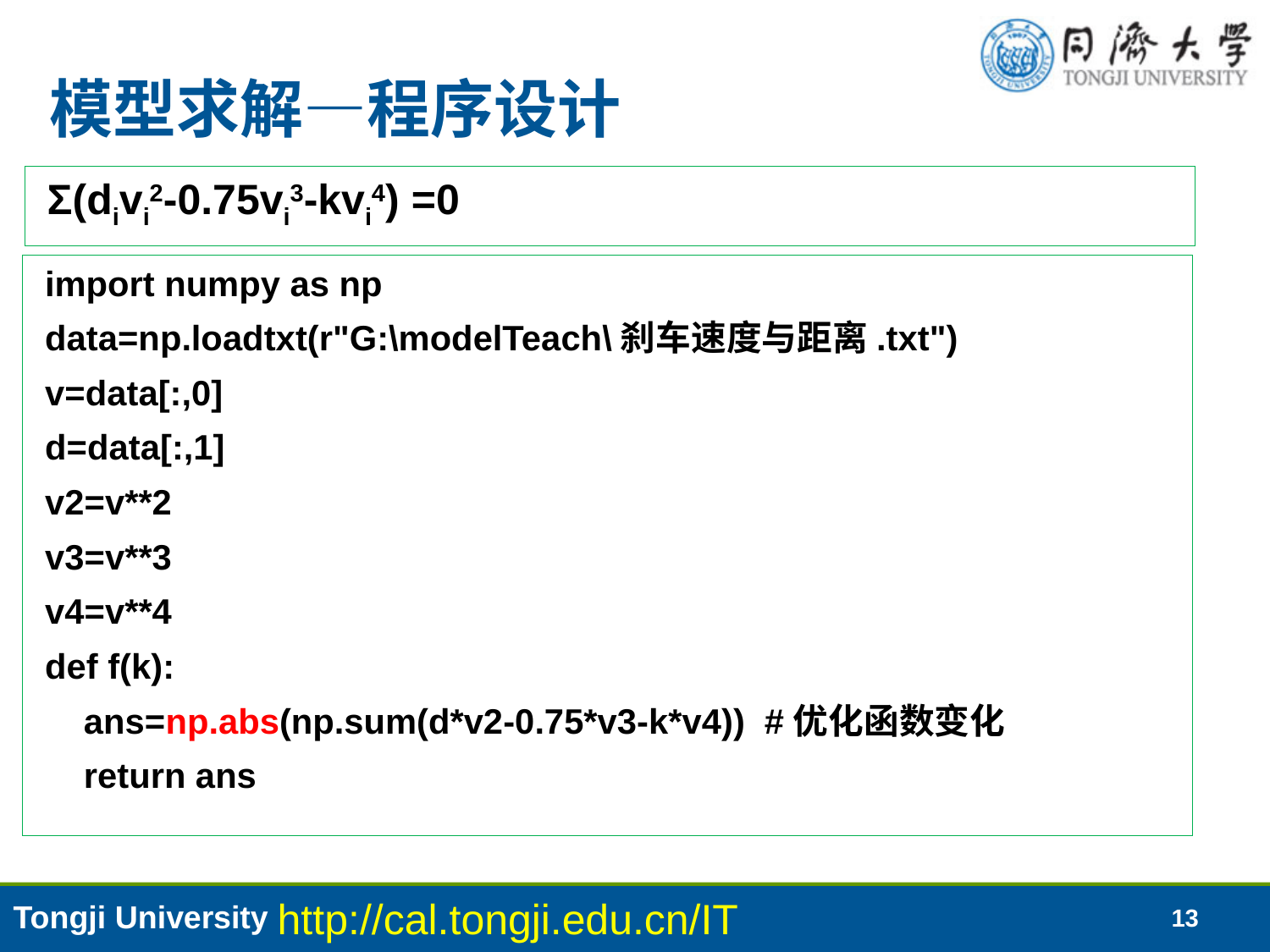

# 模型求解—程序设计
Σ(divi2-0.75vi3-kvi4) =0
import numpy as np
data=np.loadtxt(r"G:\modelTeach\刹车速度与距离.txt")
v=data[:,0]
d=data[:,1]
v2=v**2
v3=v**3
v4=v**4
def f(k):
    ans=np.abs(np.sum(d*v2-0.75*v3-k*v4))  #优化函数变化
    return ans